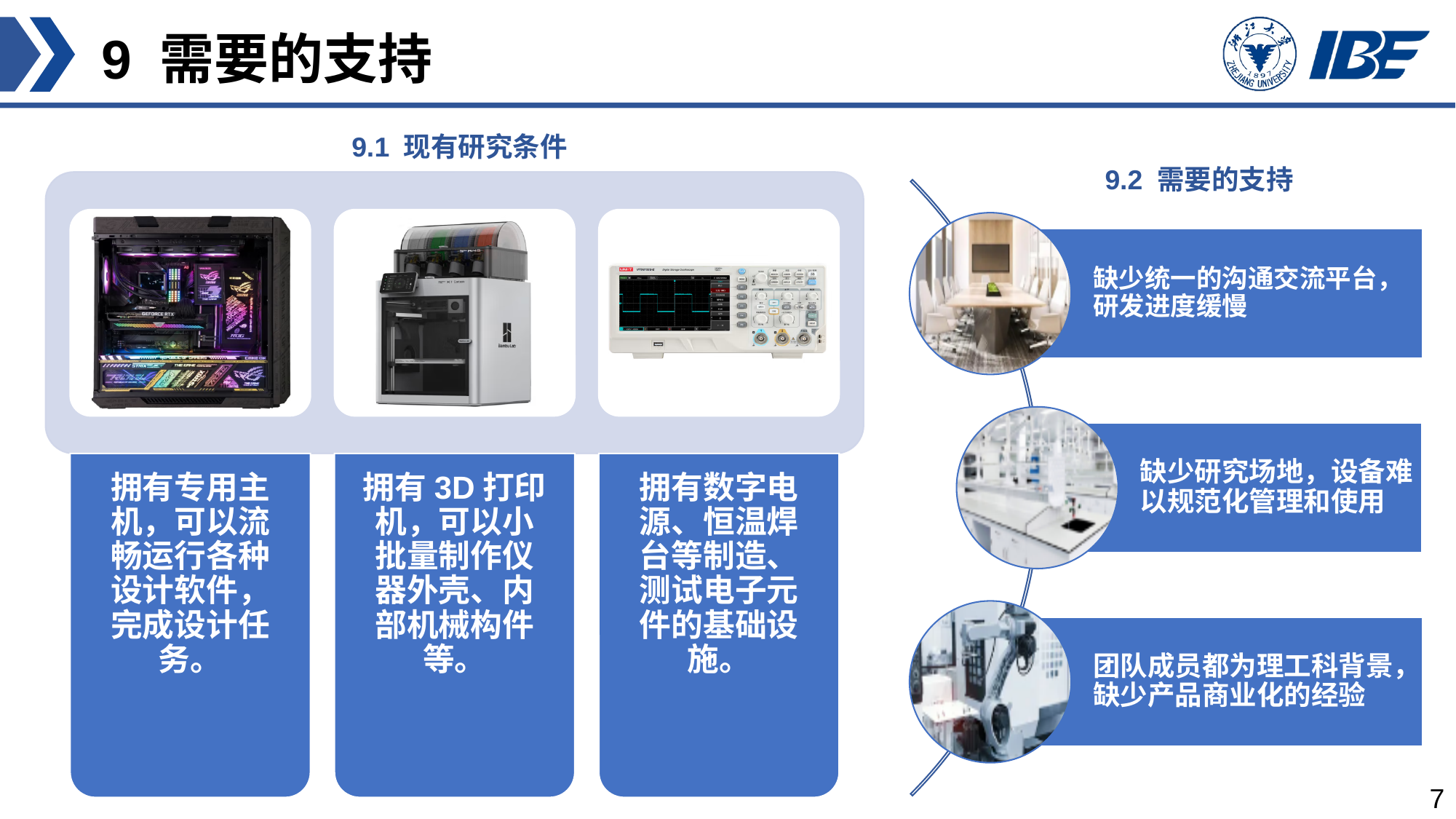

9 需要的支持
9.1 现有研究条件
9.2 需要的支持
缺少统一的沟通交流平台，研发进度缓慢
缺少研究场地，设备难以规范化管理和使用
团队成员都为理工科背景，缺少产品商业化的经验
拥有专用主机，可以流畅运行各种设计软件，完成设计任务。
拥有3D打印机，可以小批量制作仪器外壳、内部机械构件等。
拥有数字电源、恒温焊台等制造、测试电子元件的基础设施。
7